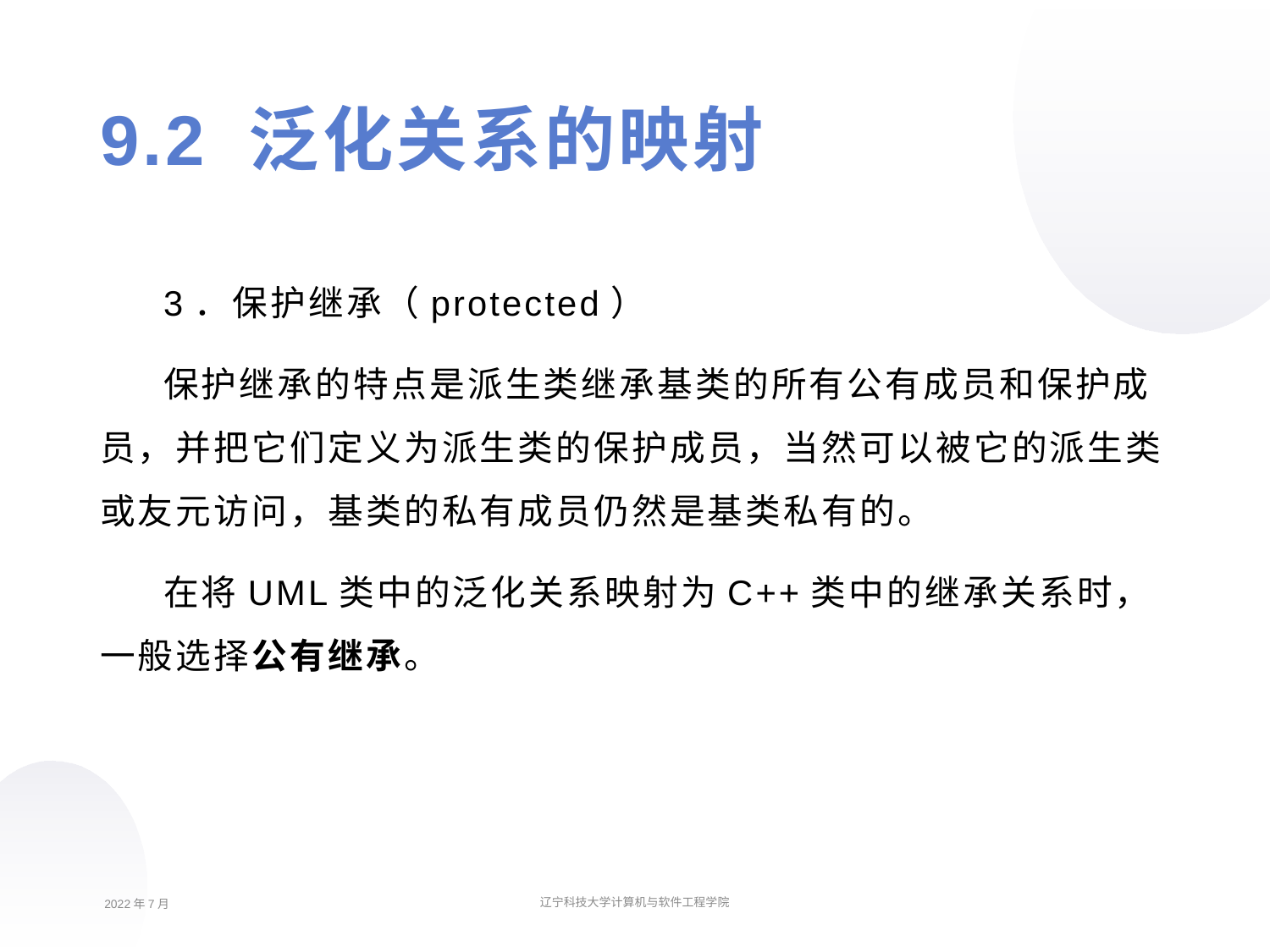

9.2 泛化关系的映射
3．保护继承（protected）
保护继承的特点是派生类继承基类的所有公有成员和保护成员，并把它们定义为派生类的保护成员，当然可以被它的派生类或友元访问，基类的私有成员仍然是基类私有的。
在将UML类中的泛化关系映射为C++类中的继承关系时，一般选择公有继承。

2022年7月
辽宁科技大学计算机与软件工程学院
37